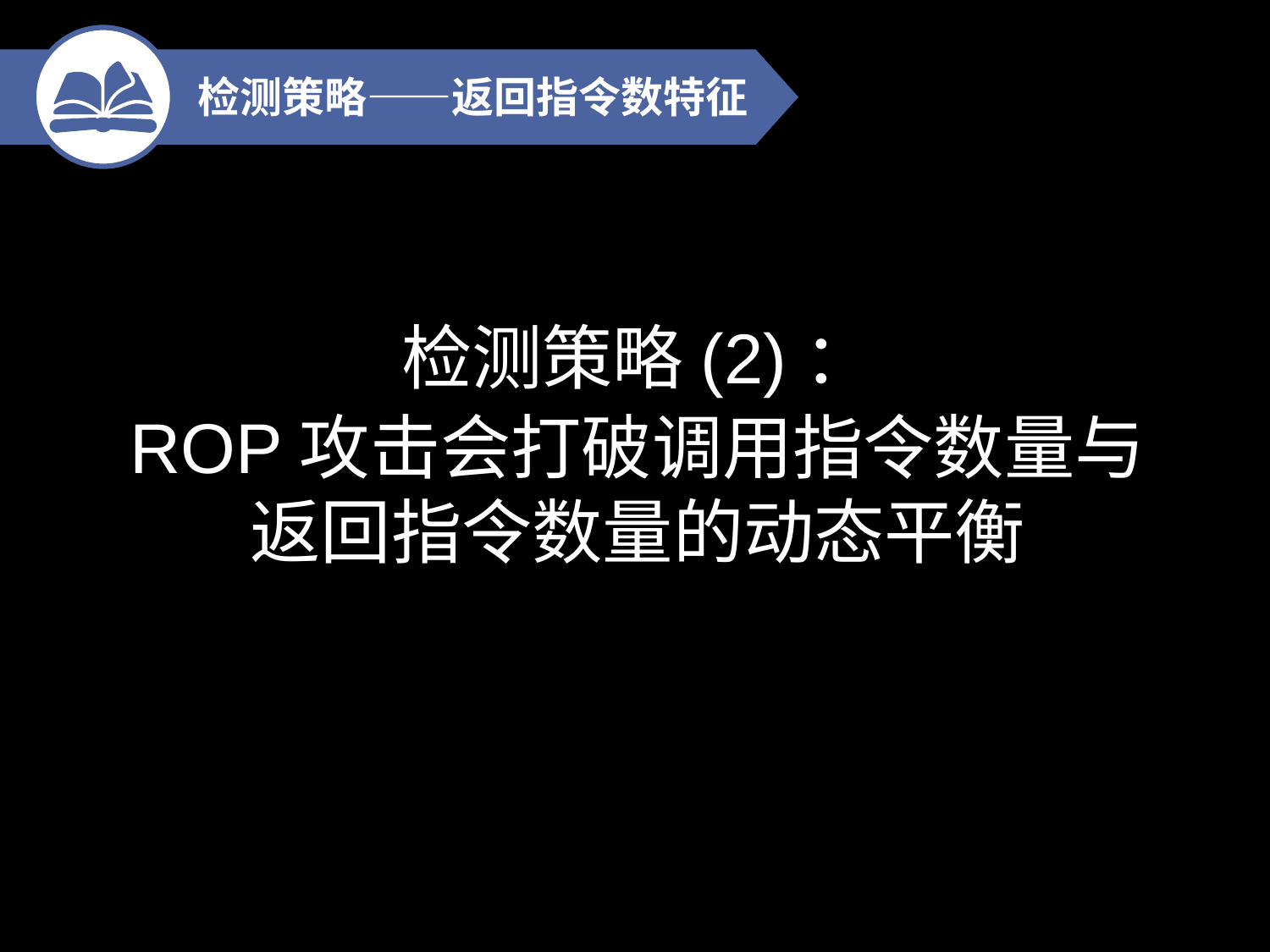

检测策略——返回指令数特征
检测策略(2)：
ROP攻击会打破调用指令数量与返回指令数量的动态平衡